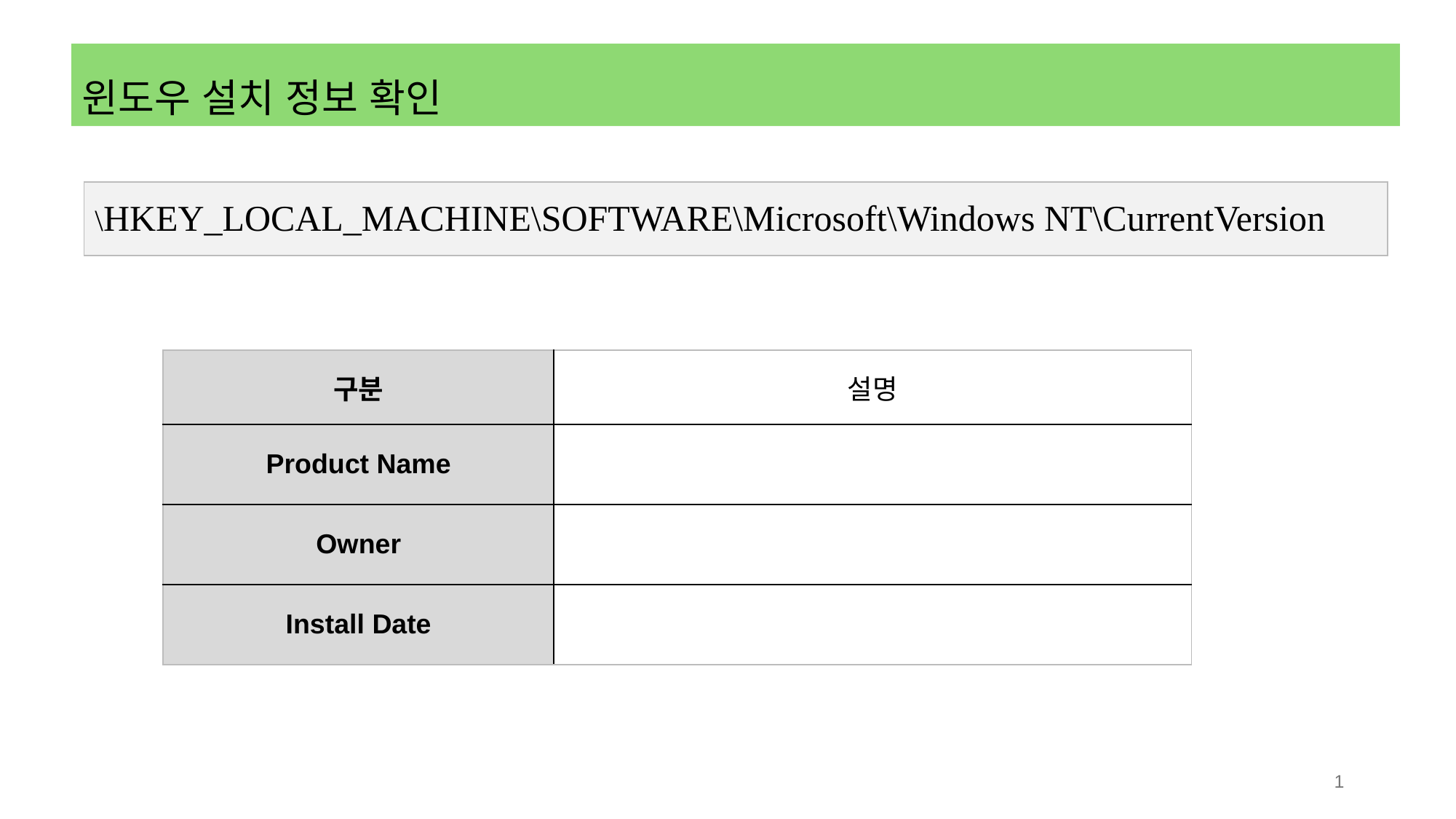

윈도우 설치 정보 확인
| \HKEY\_LOCAL\_MACHINE\SOFTWARE\Microsoft\Windows NT\CurrentVersion |
| --- |
| 구분 | 설명 |
| --- | --- |
| Product Name |  |
| Owner |  |
| Install Date |  |
1